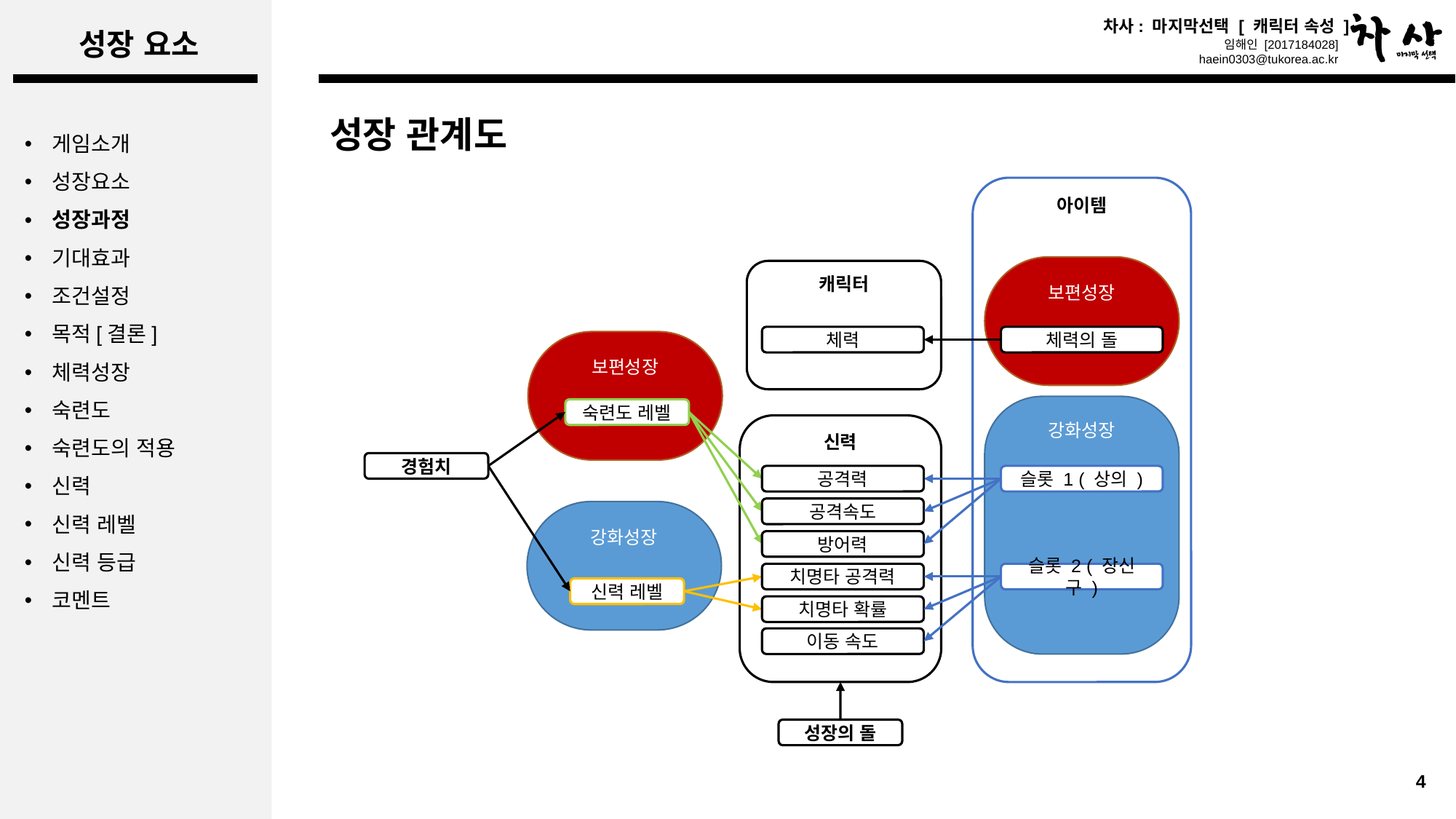

# 성장 요소
성장 관계도
게임소개
성장요소
성장과정
기대효과
조건설정
목적[결론]
체력성장
숙련도
숙련도의 적용
신력
신력 레벨
신력 등급
코멘트

아이템
보편성장
캐릭터
체력의 돌
체력
보편성장
강화성장
숙련도 레벨
신력
경험치
슬롯 1 ( 상의 )
공격력
공격속도
강화성장
방어력
슬롯 2 ( 장신구 )
치명타 공격력
신력 레벨
치명타 확률
이동 속도
성장의 돌
4